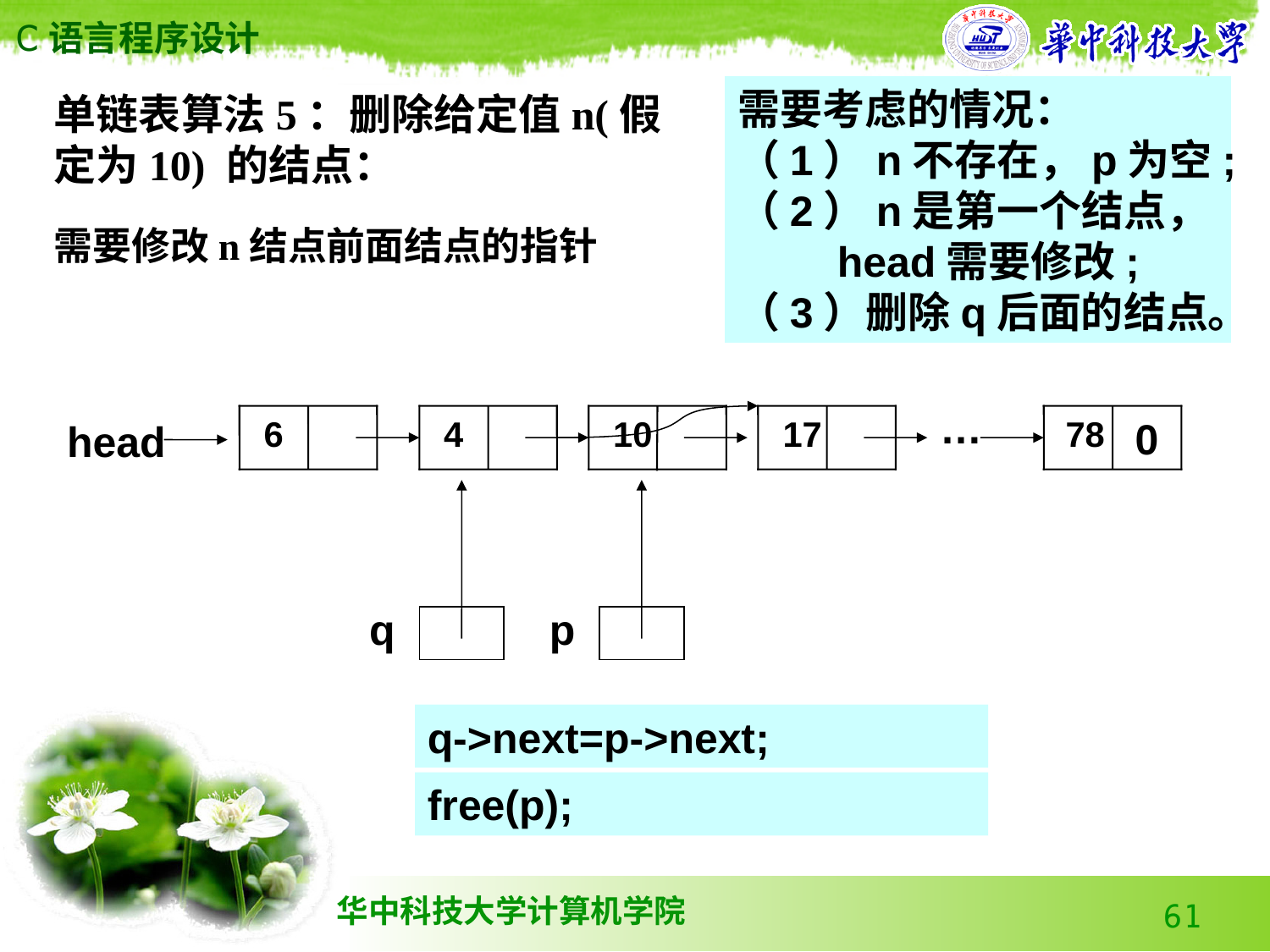

需要考虑的情况：
（1）n不存在，p为空;
（2）n是第一个结点，head需要修改;
（3）删除q后面的结点。
单链表算法5：删除给定值n(假定为10) 的结点：
需要修改n结点前面结点的指针

…
6

4

10

17

78

0

head

q
p

q
p

q
p
^

q->next=p->next;
free(p);
61
61